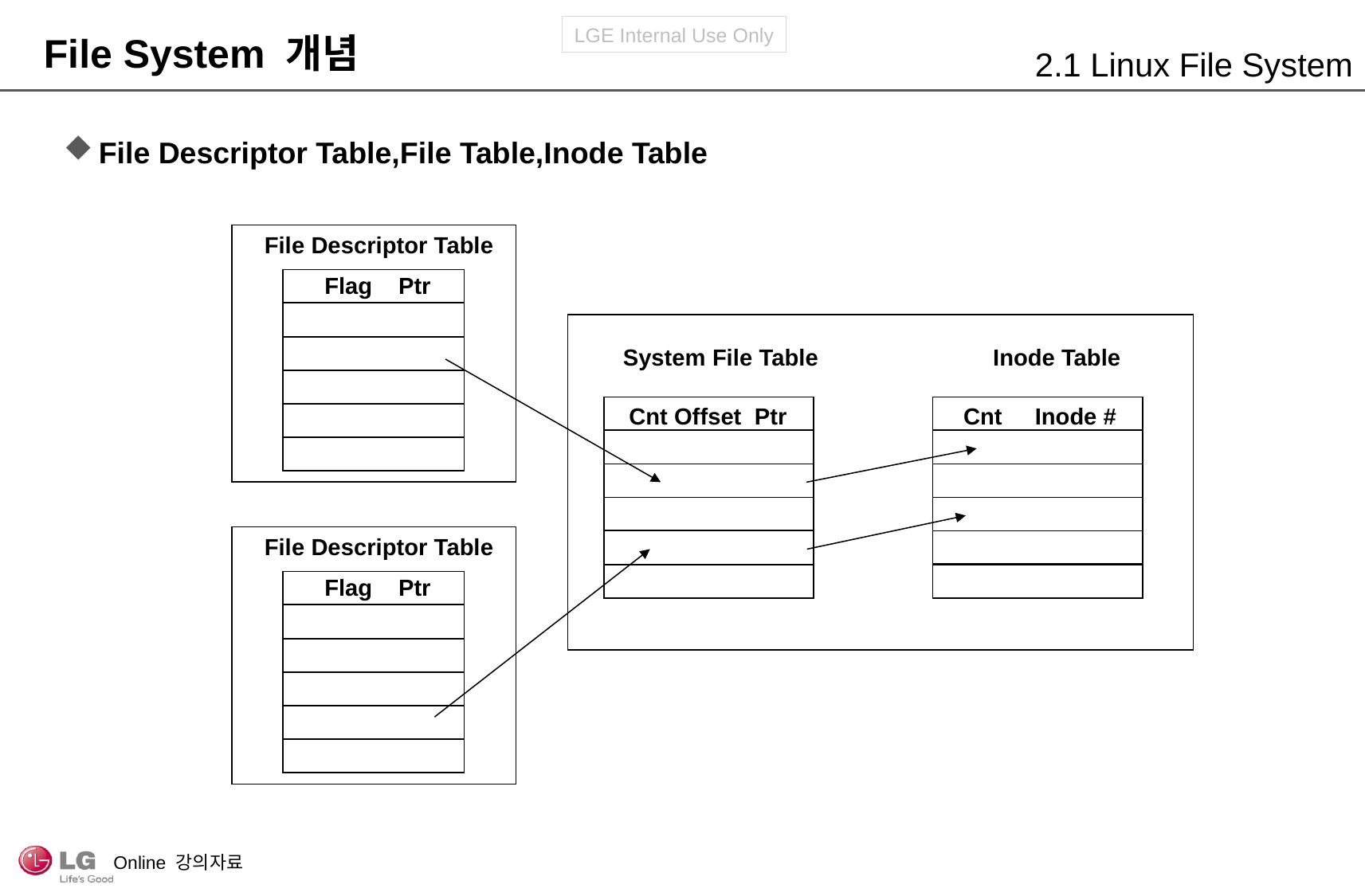

File System 개념
2.1 Linux File System

File Descriptor Table,File Table,Inode Table

File Descriptor Table

Flag    Ptr

System File Table
Inode Table
Cnt Offset  Ptr
Cnt     Inode #

File Descriptor Table

Flag    Ptr